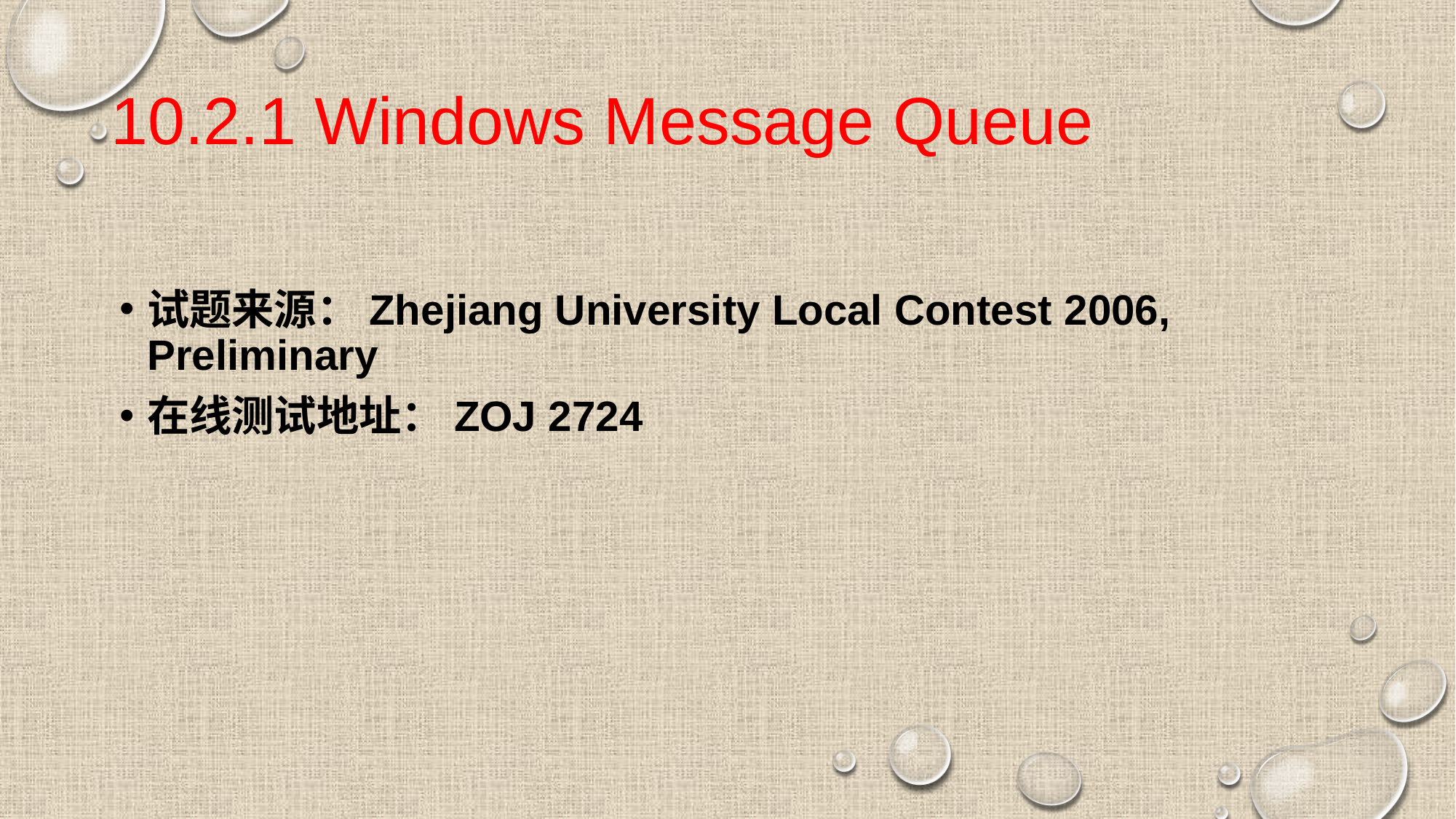

# 10.2.1 Windows Message Queue
试题来源：Zhejiang University Local Contest 2006, Preliminary
在线测试地址：ZOJ 2724